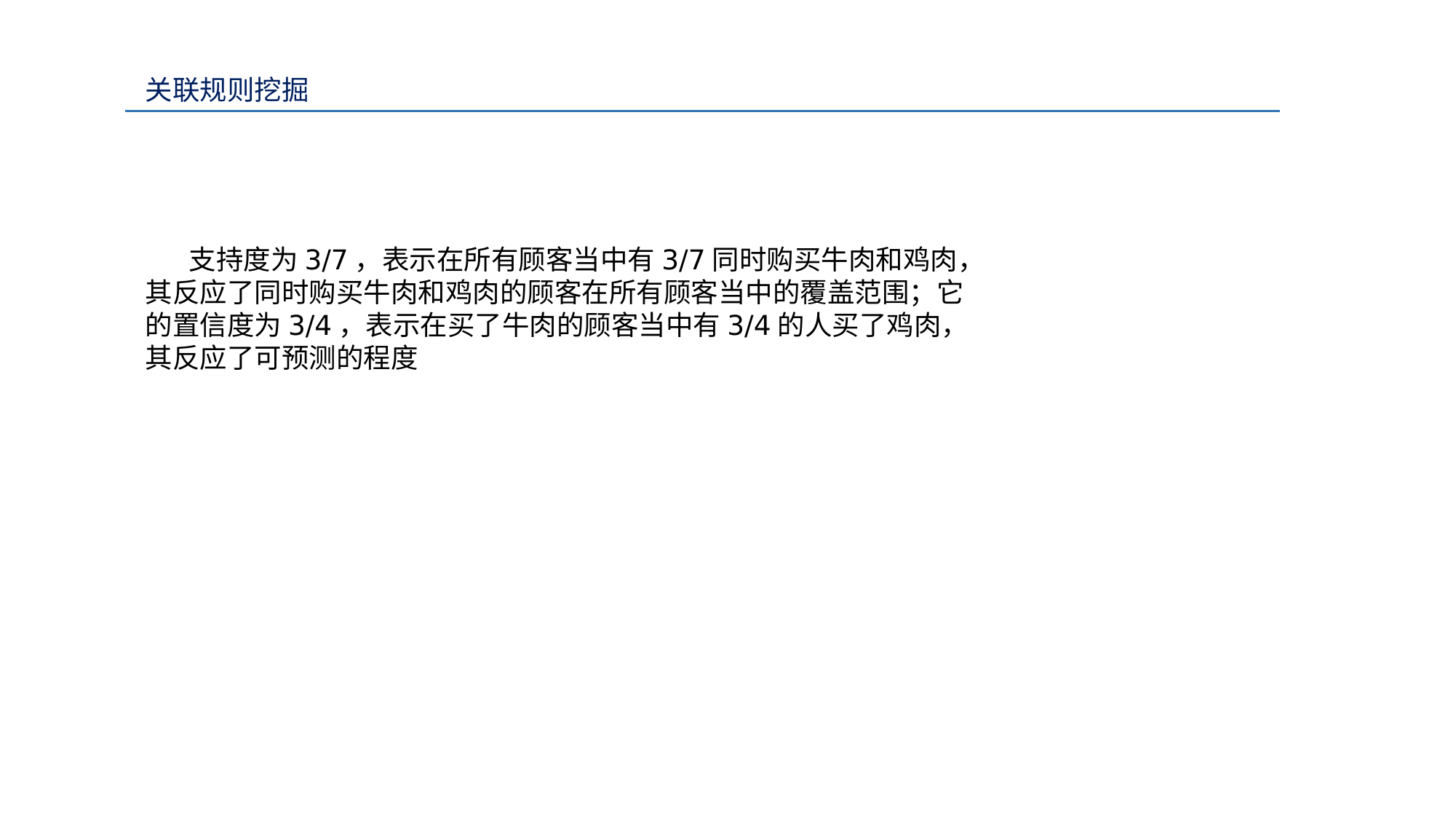

关联规则挖掘
      支持度为3/7，表示在所有顾客当中有3/7同时购买牛肉和鸡肉，其反应了同时购买牛肉和鸡肉的顾客在所有顾客当中的覆盖范围；它的置信度为3/4，表示在买了牛肉的顾客当中有3/4的人买了鸡肉，其反应了可预测的程度